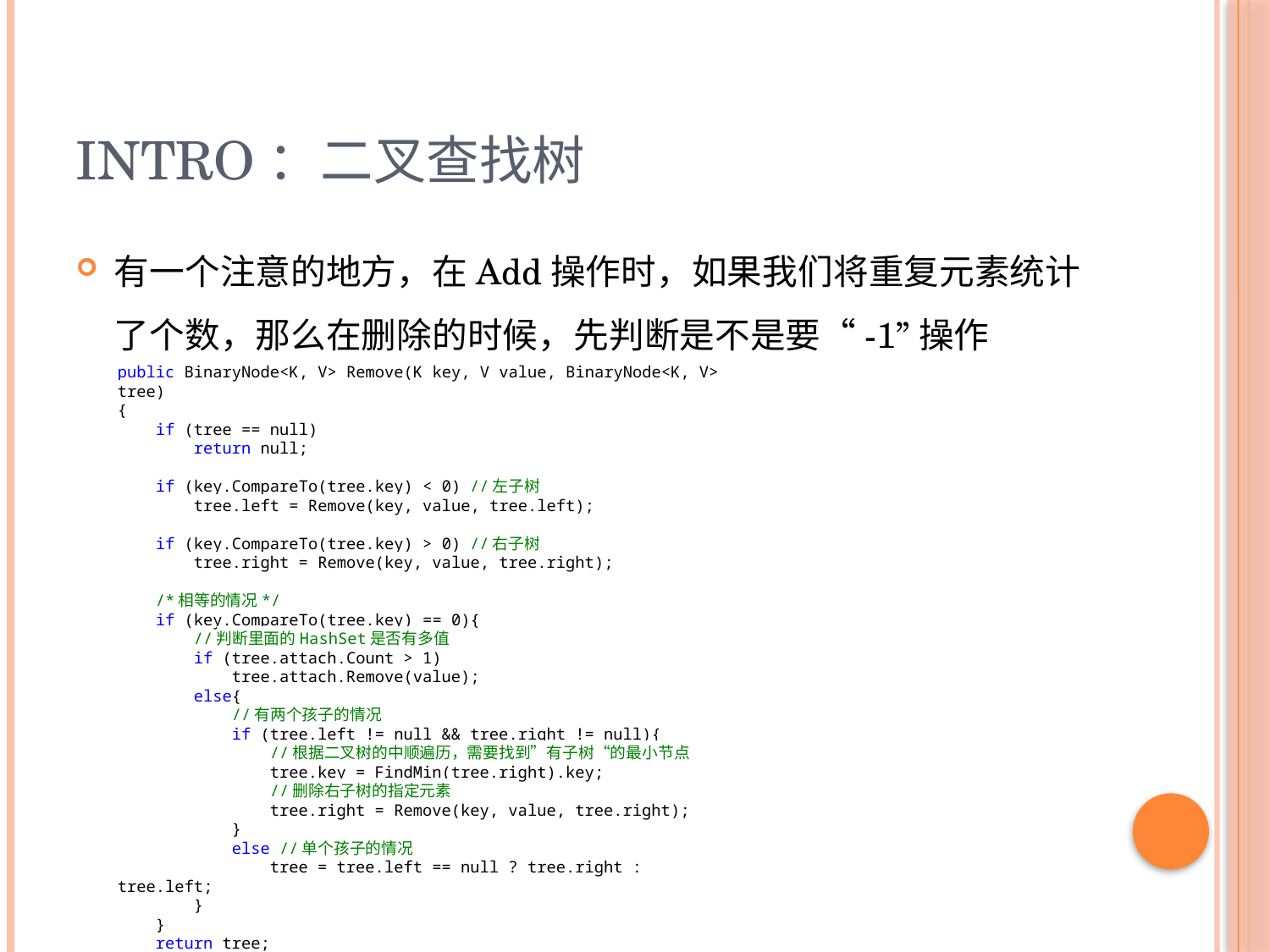

# Intro：二叉查找树
有一个注意的地方，在Add操作时，如果我们将重复元素统计了个数，那么在删除的时候，先判断是不是要“-1”操作
public BinaryNode<K, V> Remove(K key, V value, BinaryNode<K, V> tree)
{
    if (tree == null)
        return null;

    if (key.CompareTo(tree.key) < 0) //左子树
        tree.left = Remove(key, value, tree.left);

    if (key.CompareTo(tree.key) > 0) //右子树
        tree.right = Remove(key, value, tree.right);

    /*相等的情况*/
    if (key.CompareTo(tree.key) == 0){
        //判断里面的HashSet是否有多值
        if (tree.attach.Count > 1)
            tree.attach.Remove(value);
        else{
            //有两个孩子的情况
            if (tree.left != null && tree.right != null){
                //根据二叉树的中顺遍历，需要找到”有子树“的最小节点
                tree.key = FindMin(tree.right).key;
                //删除右子树的指定元素
                tree.right = Remove(key, value, tree.right);
            }
            else //单个孩子的情况
                tree = tree.left == null ? tree.right : tree.left;
        }
    }
    return tree;
}